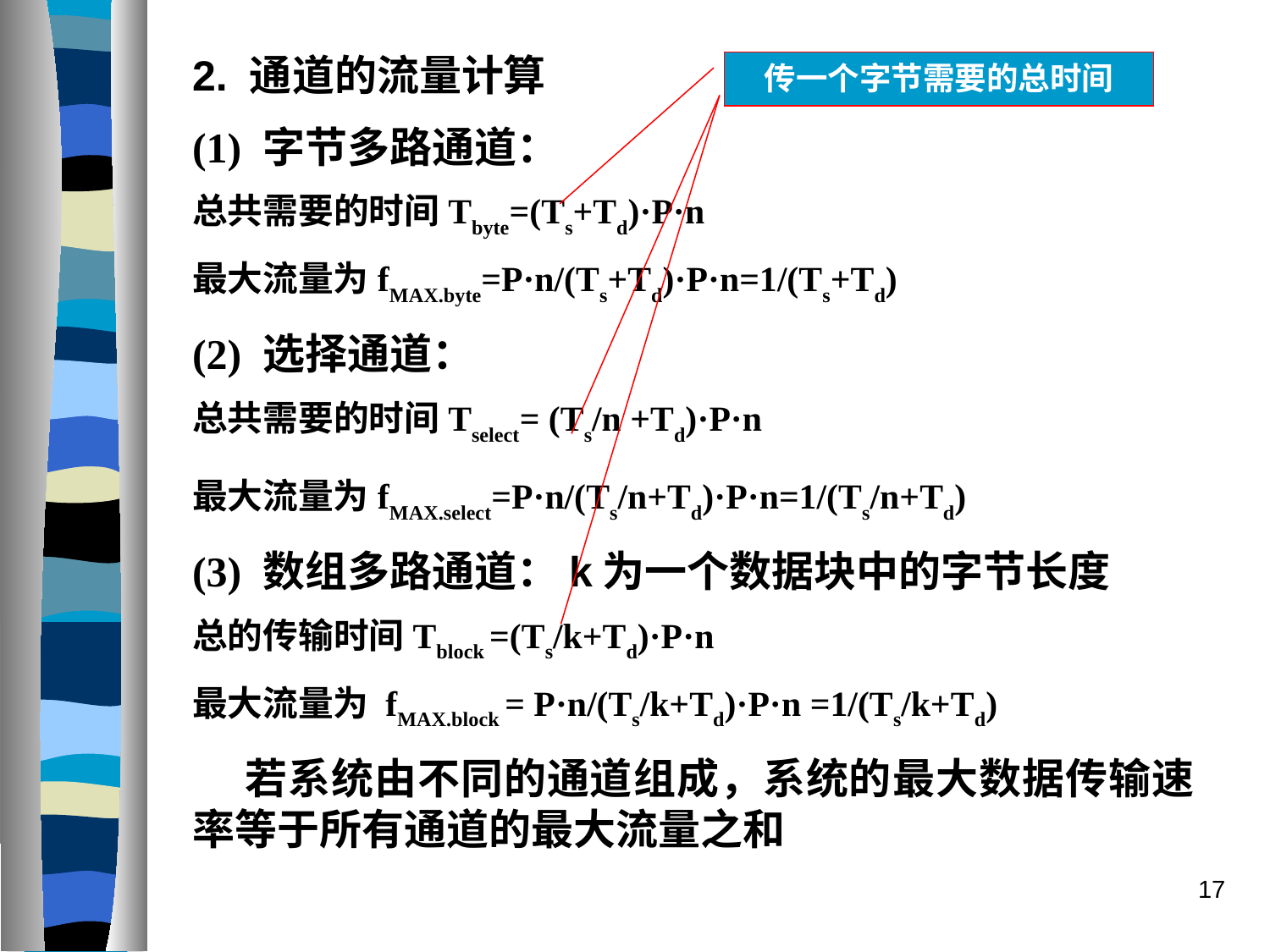

2. 通道的流量计算
(1) 字节多路通道：
总共需要的时间Tbyte=(Ts+Td)·P·n
最大流量为fMAX.byte=P·n/(Ts+Td)·P·n=1/(Ts+Td)
(2) 选择通道：
总共需要的时间Tselect= (Ts/n +Td)·P·n
最大流量为fMAX.select=P·n/(Ts/n+Td)·P·n=1/(Ts/n+Td)
(3) 数组多路通道：k为一个数据块中的字节长度
总的传输时间Tblock =(Ts/k+Td)·P·n
最大流量为 fMAX.block = P·n/(Ts/k+Td)·P·n =1/(Ts/k+Td)
    若系统由不同的通道组成，系统的最大数据传输速率等于所有通道的最大流量之和
传一个字节需要的总时间

17